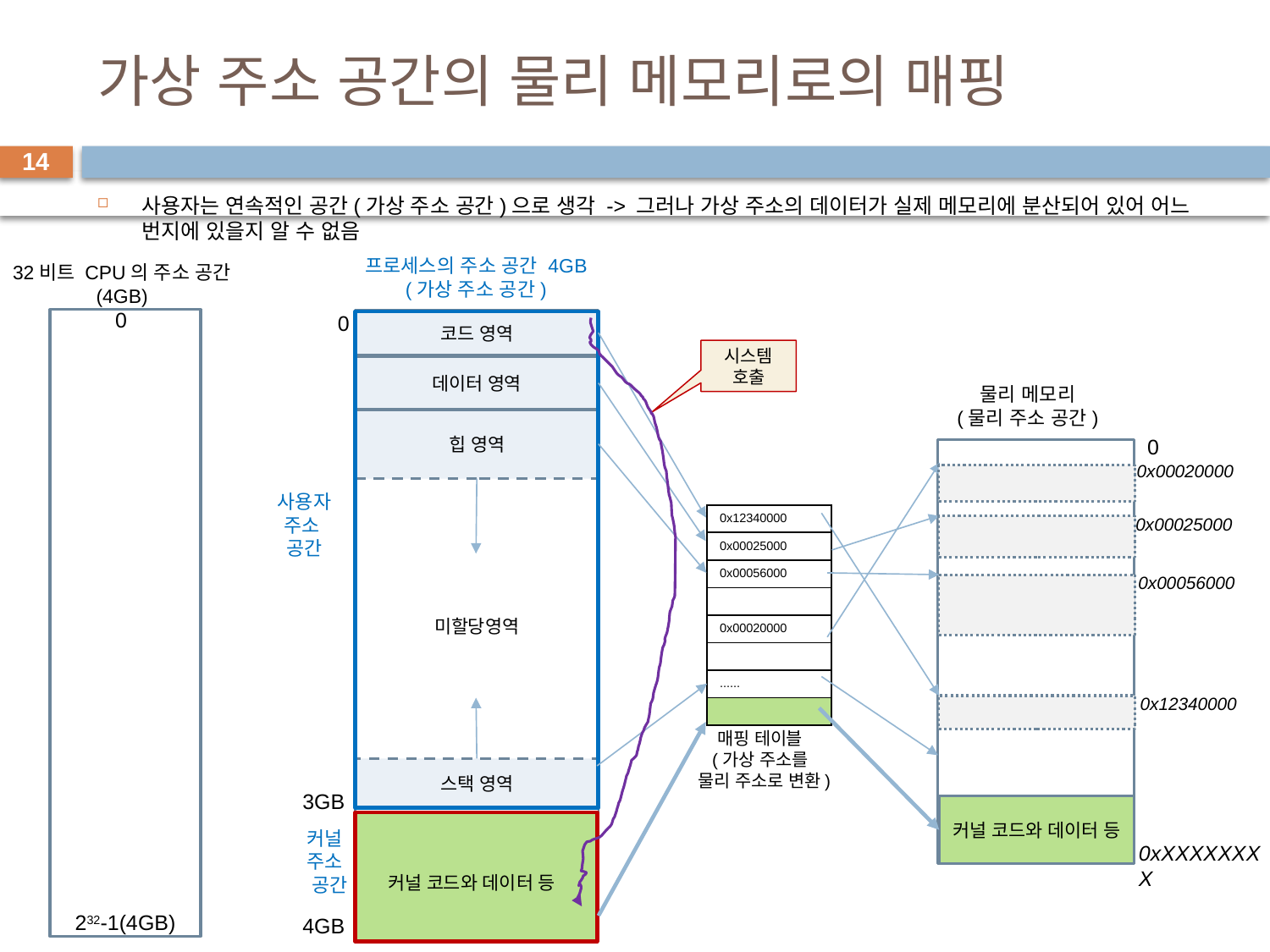

# 가상 주소 공간의 물리 메모리로의 매핑
14
사용자는 연속적인 공간(가상 주소 공간)으로 생각 -> 그러나 가상 주소의 데이터가 실제 메모리에 분산되어 있어 어느 번지에 있을지 알 수 없음
프로세스의 주소 공간 4GB
(가상 주소 공간)
32비트 CPU의 주소 공간
(4GB)
0

232-1(4GB)
0
코드 영역

미할당영역

시스템 호출
데이터 영역
물리 메모리
(물리 주소 공간)
힙 영역
0

0x00020000

사용자
주소
공간
| 0x12340000 |
| --- |
| 0x00025000 |
| 0x00056000 |
|  |
| 0x00020000 |
|  |
| ...... |
|  |
0x00025000

0x00056000

0x12340000

매핑 테이블
(가상 주소를
 물리 주소로 변환)
스택 영역
3GB
커널 코드와 데이터 등
커널 코드와 데이터 등
커널
주소
 공간
0xXXXXXXXX
4GB